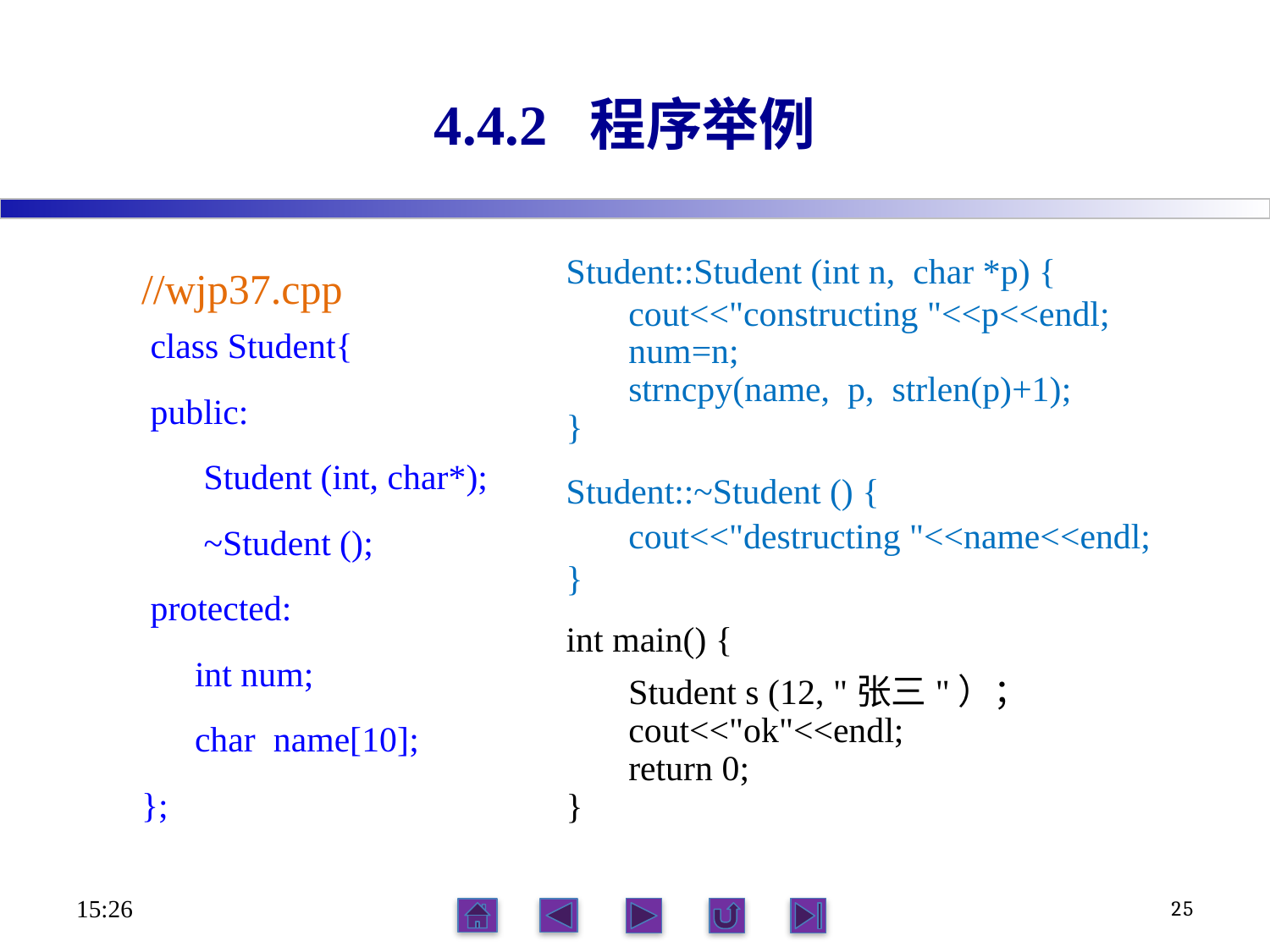

# 4.4.2  程序举例
//wjp37.cpp
 class Student{
 public:
       Student (int, char*);
       ~Student ();
 protected:
      int num;
      char  name[10];
};
Student::Student (int n,  char *p) {
       cout<<"constructing "<<p<<endl;
       num=n;
       strncpy(name,  p,  strlen(p)+1);
}
Student::~Student () {
       cout<<"destructing "<<name<<endl;
}
int main() {
       Student s (12, "张三"）；
       cout<<"ok"<<endl;
       return 0;
}
15:26
25